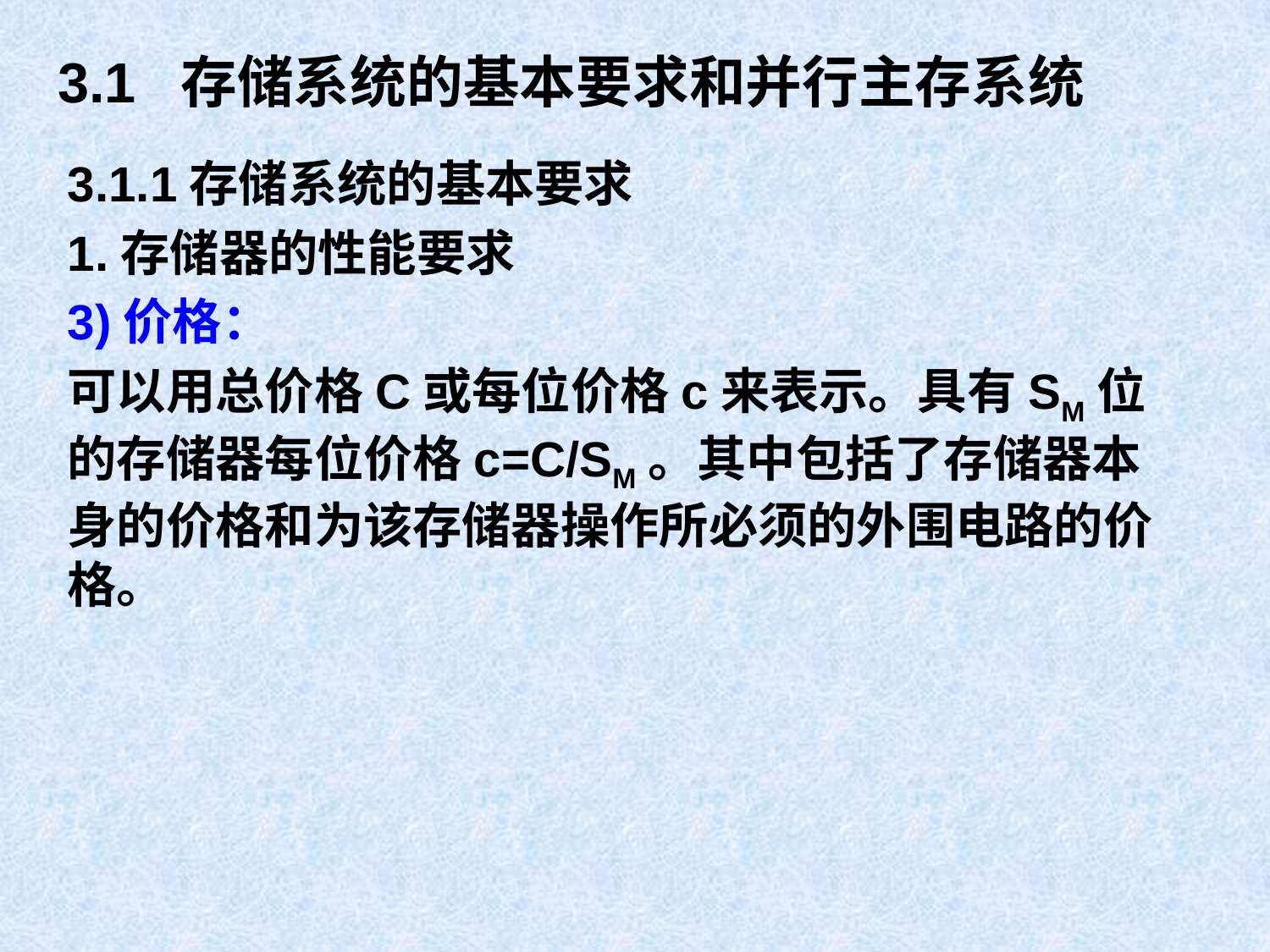

# 3.1  存储系统的基本要求和并行主存系统
3.1.1存储系统的基本要求
1.存储器的性能要求
3)价格：
可以用总价格C或每位价格c来表示。具有SM位的存储器每位价格c=C/SM。其中包括了存储器本身的价格和为该存储器操作所必须的外围电路的价格。